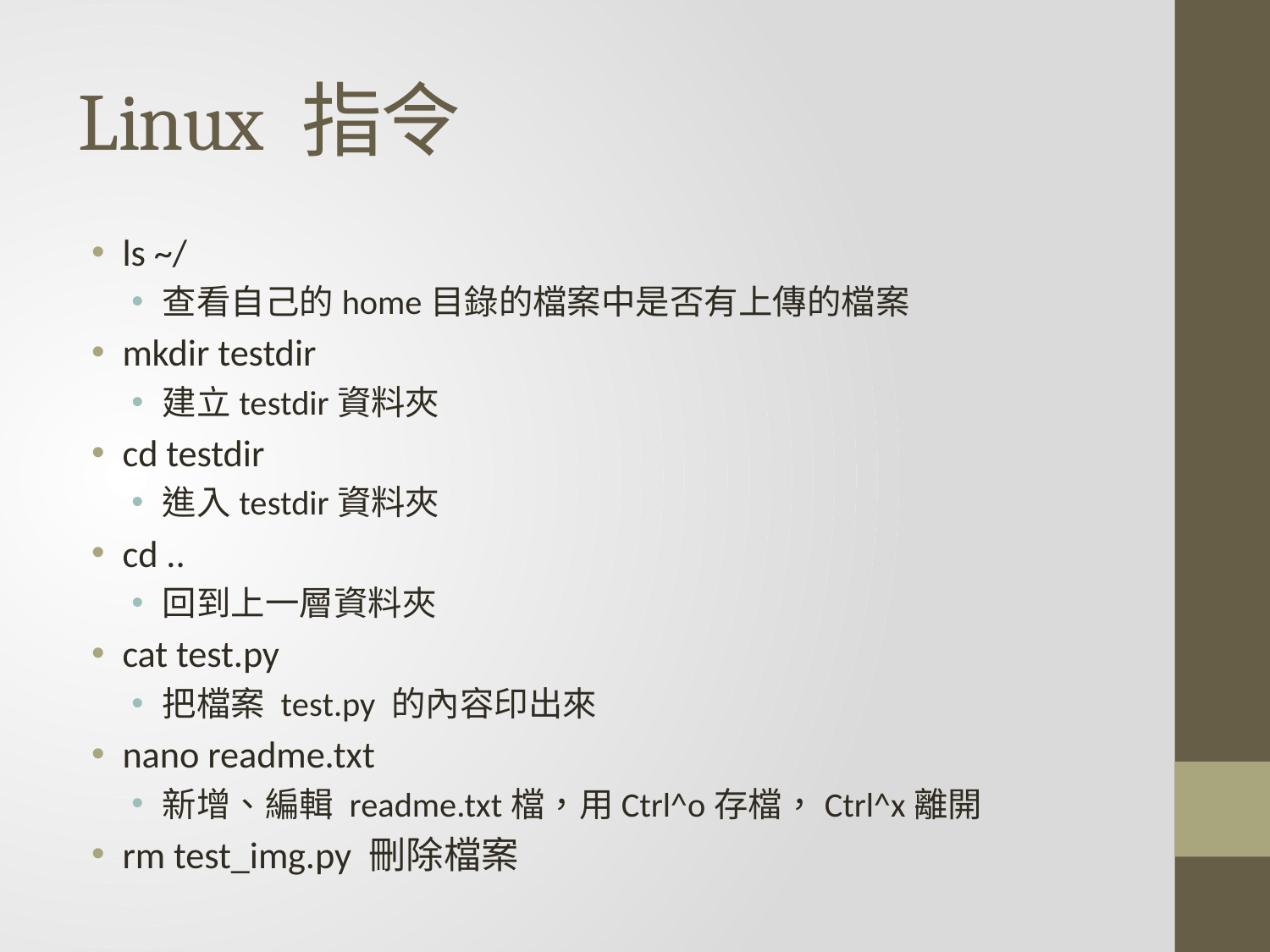

# Linux 指令
ls ~/
查看自己的home目錄的檔案中是否有上傳的檔案
mkdir testdir
建立testdir資料夾
cd testdir
進入testdir資料夾
cd ..
回到上一層資料夾
cat test.py
把檔案 test.py 的內容印出來
nano readme.txt
新增、編輯 readme.txt檔，用Ctrl^o存檔，Ctrl^x離開
rm test_img.py 刪除檔案